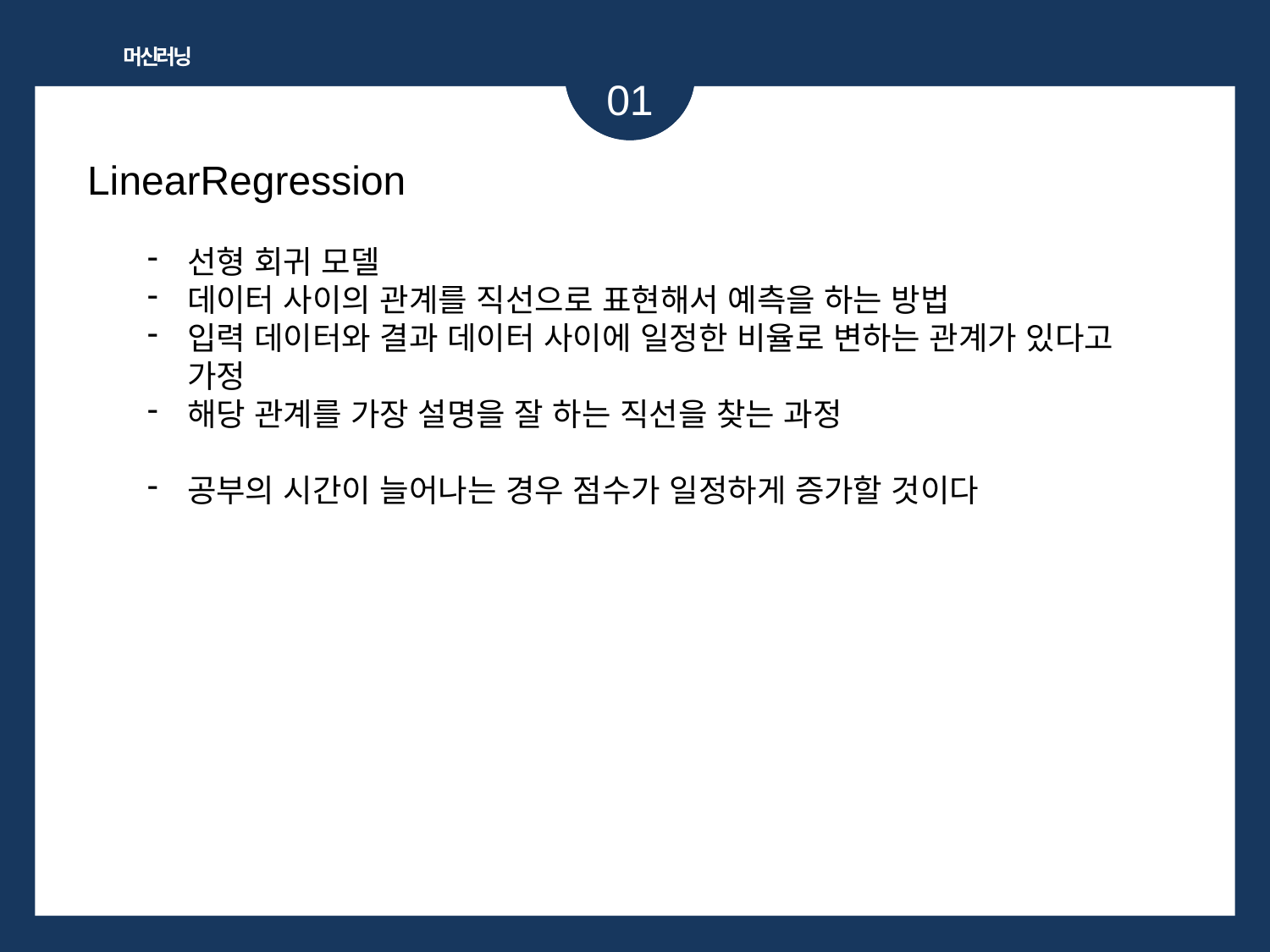

머신러닝
01
LinearRegression
선형 회귀 모델
데이터 사이의 관계를 직선으로 표현해서 예측을 하는 방법
입력 데이터와 결과 데이터 사이에 일정한 비율로 변하는 관계가 있다고 가정
해당 관계를 가장 설명을 잘 하는 직선을 찾는 과정

공부의 시간이 늘어나는 경우 점수가 일정하게 증가할 것이다